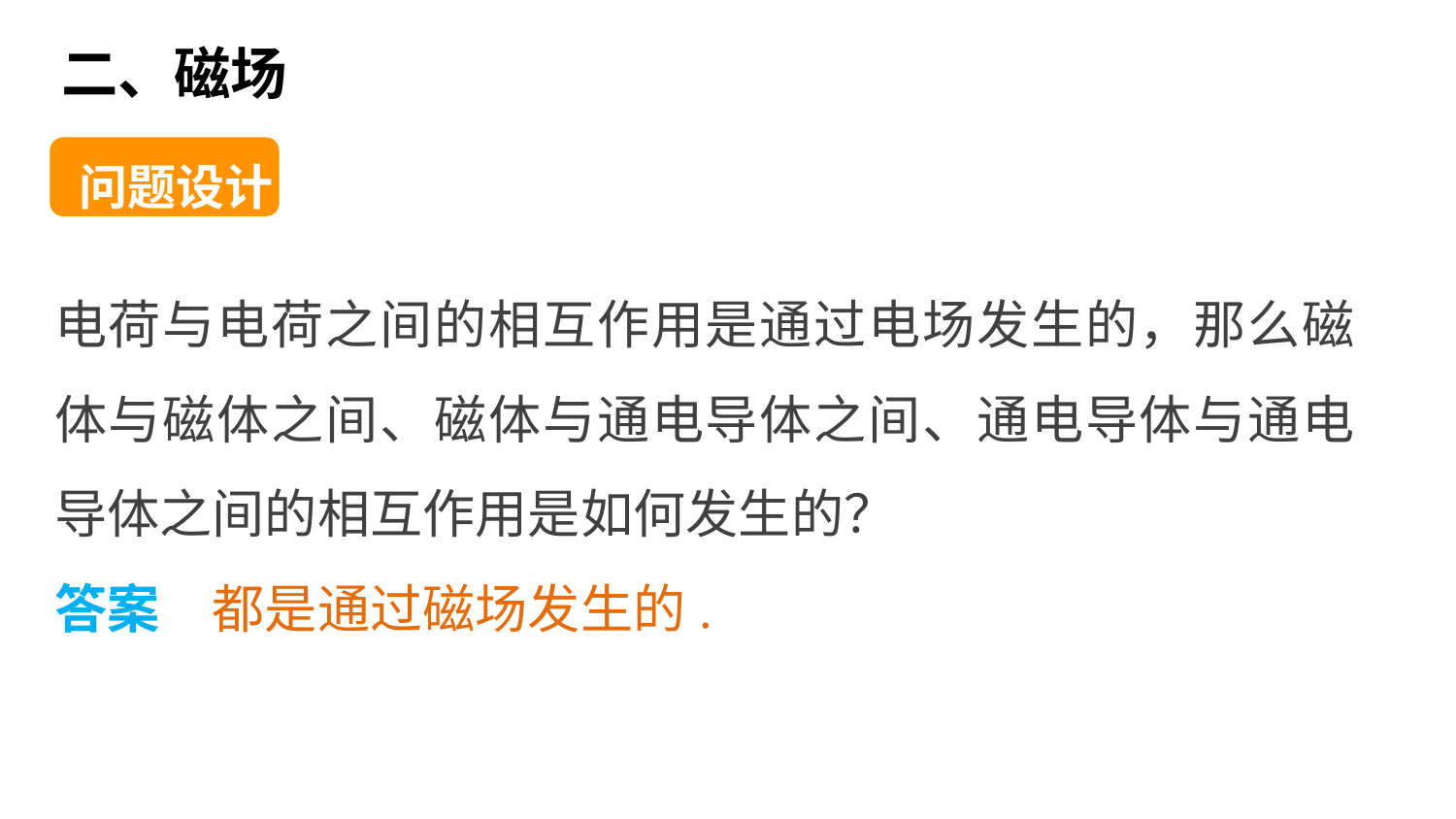

二、磁场
 问题设计
电荷与电荷之间的相互作用是通过电场发生的，那么磁体与磁体之间、磁体与通电导体之间、通电导体与通电导体之间的相互作用是如何发生的？
答案　都是通过磁场发生的.